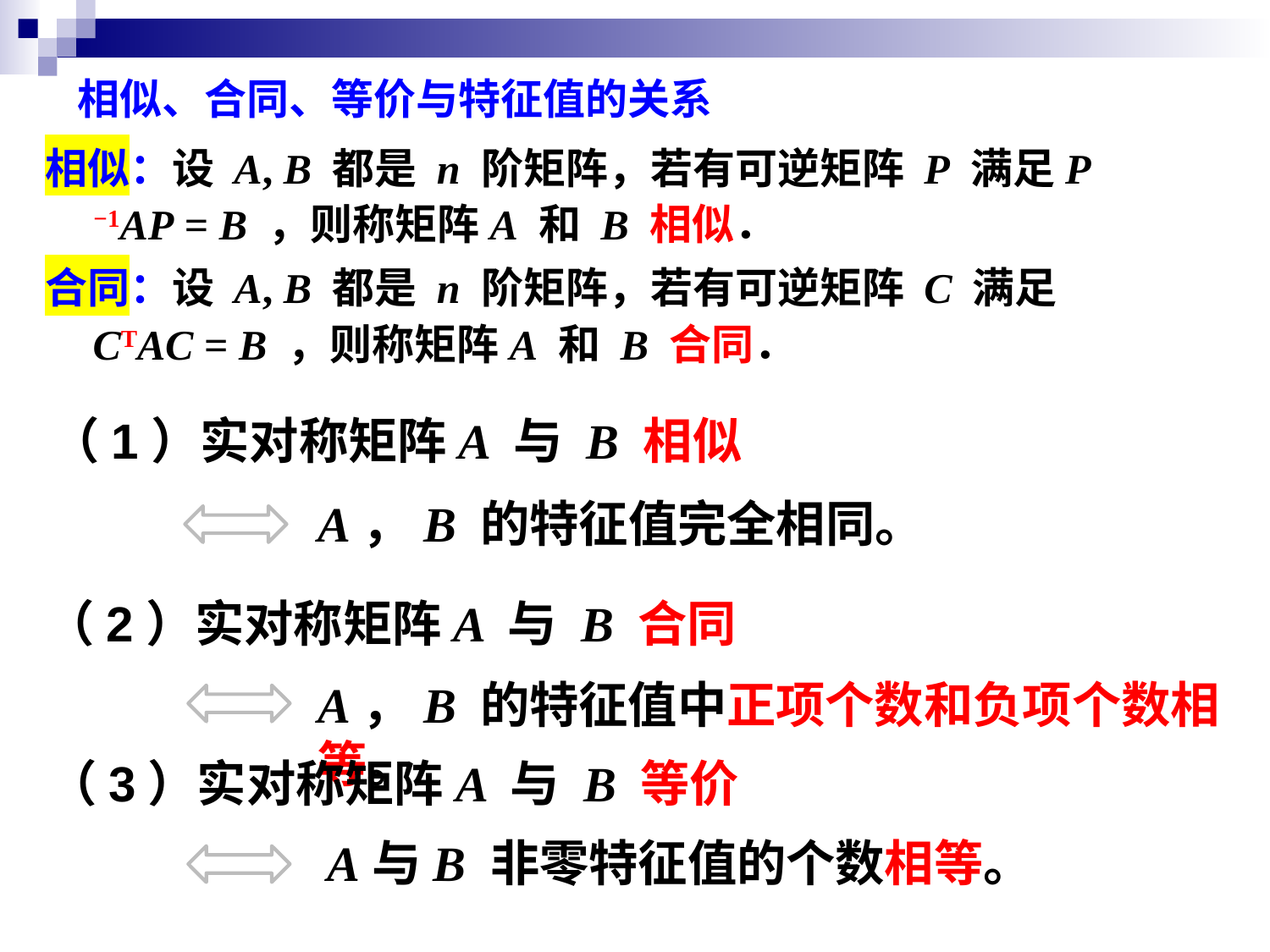

相似、合同、等价与特征值的关系
相似：设 A, B 都是 n 阶矩阵，若有可逆矩阵 P 满足P −1AP = B ，则称矩阵A 和 B 相似．
合同：设 A, B 都是 n 阶矩阵，若有可逆矩阵 C 满足CTAC = B ，则称矩阵A 和 B 合同．
 （1）实对称矩阵A 与 B 相似
A，B 的特征值完全相同。

（2）实对称矩阵A 与 B 合同
A，B 的特征值中正项个数和负项个数相等。

（3）实对称矩阵A 与 B 等价
A与B 非零特征值的个数相等。